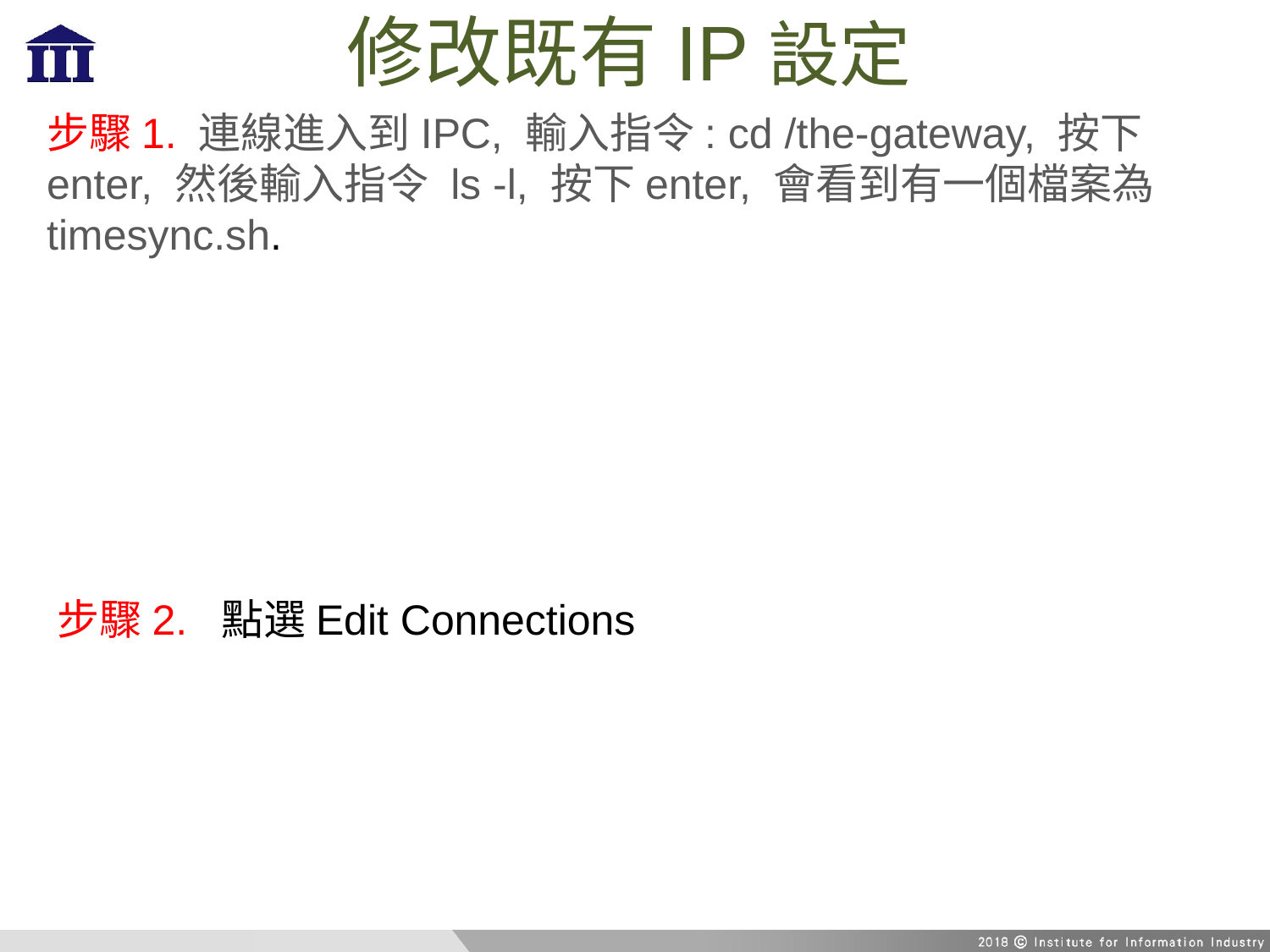

修改既有IP設定
步驟1. 連線進入到IPC, 輸入指令: cd /the-gateway, 按下enter, 然後輸入指令 ls -l, 按下enter, 會看到有一個檔案為 timesync.sh.
步驟2.  點選Edit Connections